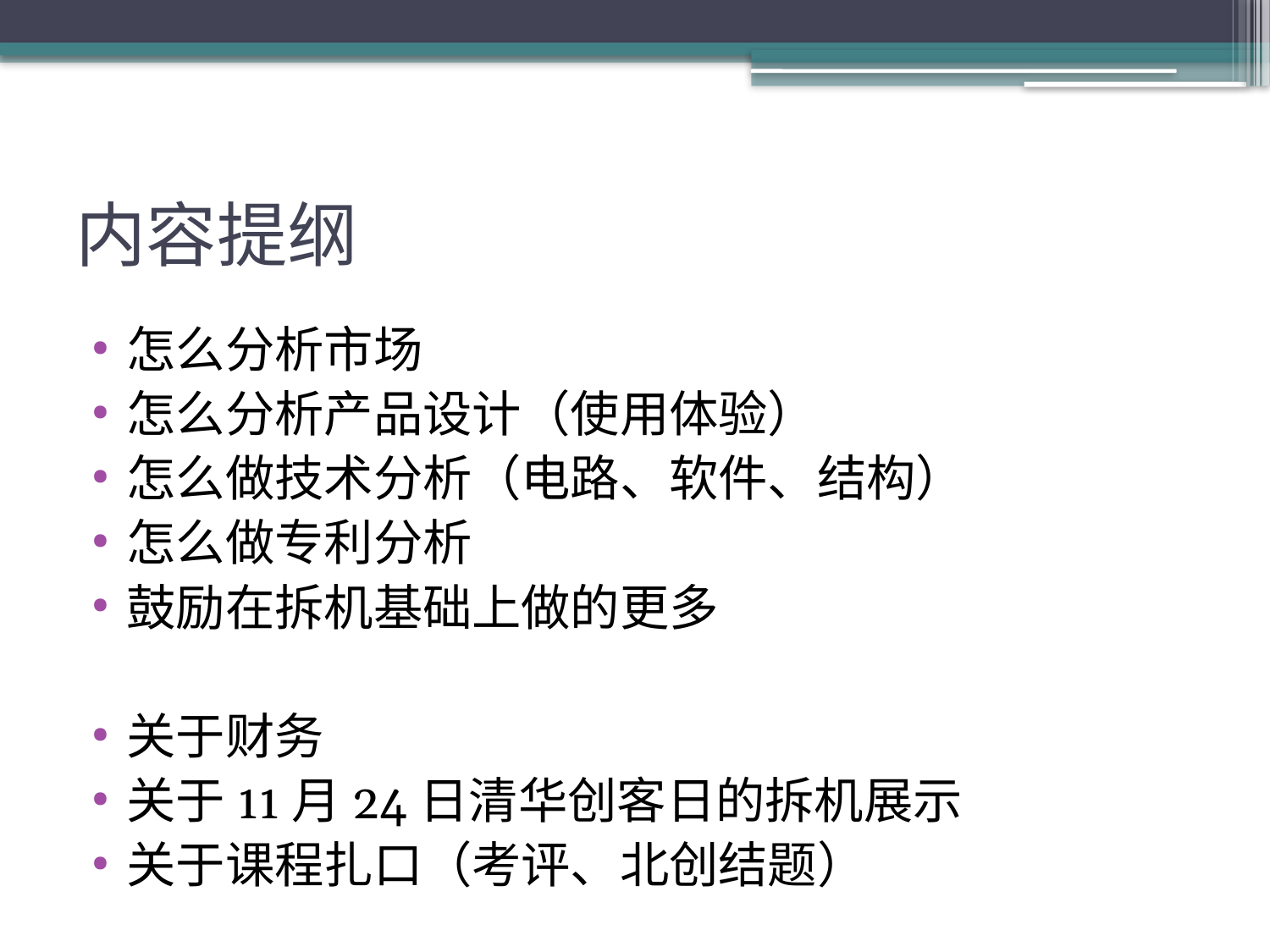

# 内容提纲
怎么分析市场
怎么分析产品设计（使用体验）
怎么做技术分析（电路、软件、结构）
怎么做专利分析
鼓励在拆机基础上做的更多

关于财务
关于11月24日清华创客日的拆机展示
关于课程扎口（考评、北创结题）